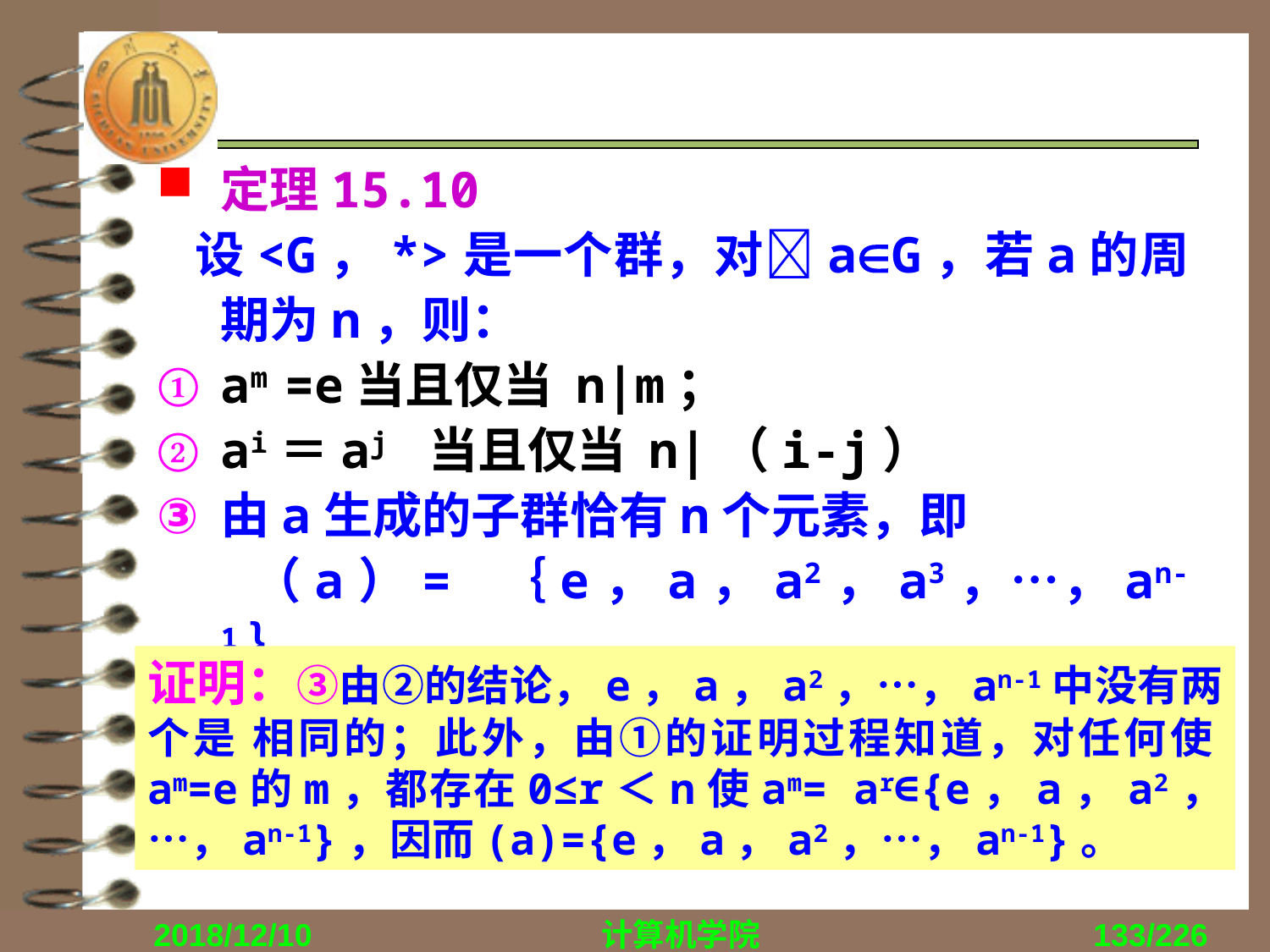

#
定理15.10
  设<G，*>是一个群，对∀a∈G，若a的周期为n，则：
am =e当且仅当 n|m；
ai＝aj 当且仅当 n|（i-j）
由a生成的子群恰有n个元素，即
      （a）= ｛e，a，a2，a3，…，an-1｝
证明：③由②的结论，e，a，a2，…，an-1中没有两个是 相同的；此外，由①的证明过程知道，对任何使am=e的m，都存在0≤r＜n使am= ar∈{e，a，a2，…，an-1}，因而(a)={e，a，a2，…，an-1}。
2018/12/10
计算机学院
133/226